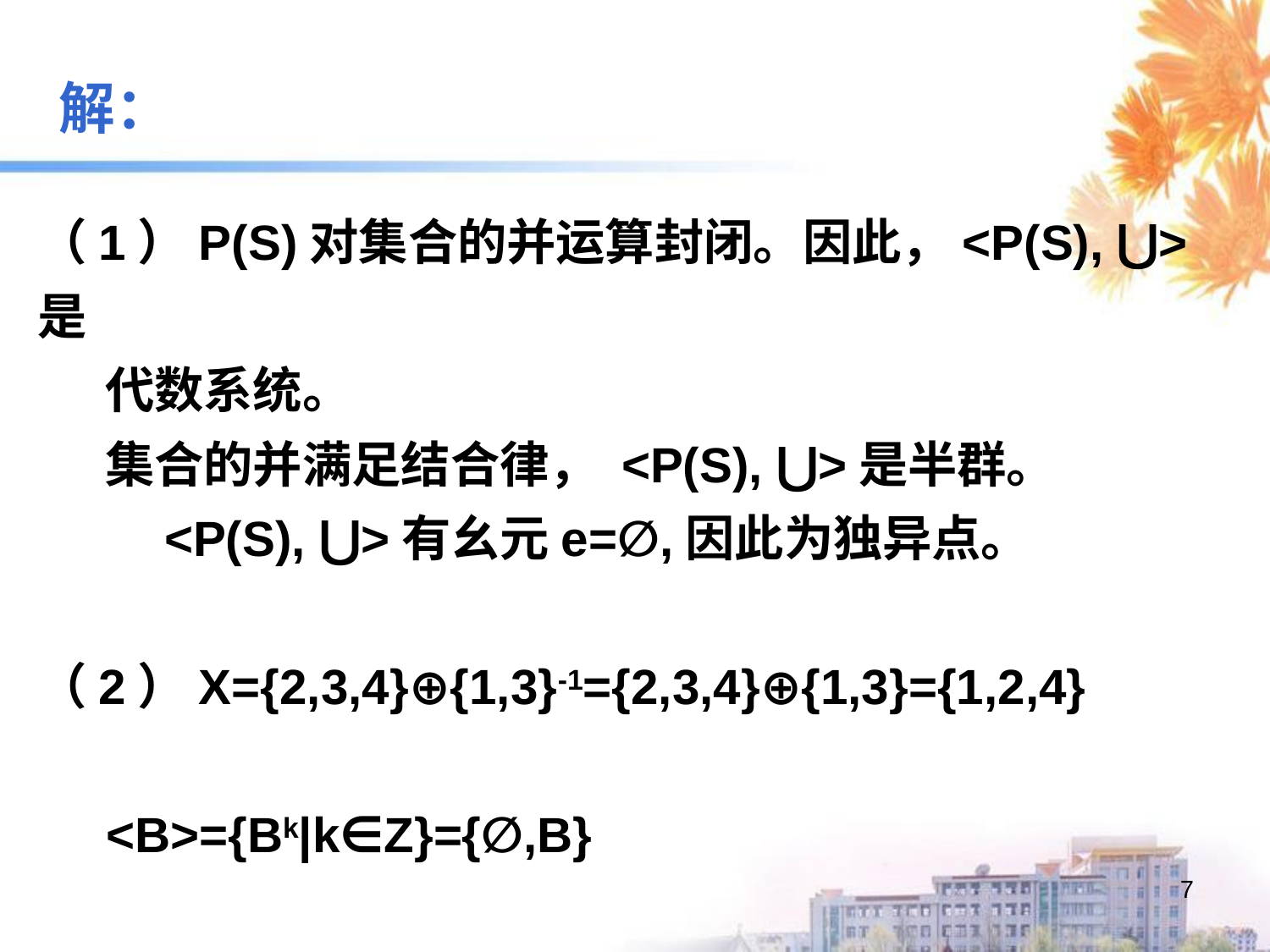

解：

（1）P(S)对集合的并运算封闭。因此，<P(S), ⋃>是
     代数系统。
     集合的并满足结合律， <P(S), ⋃>是半群。
     	<P(S), ⋃>有幺元e=∅,因此为独异点。

（2）X={2,3,4}⊕{1,3}-1={2,3,4}⊕{1,3}={1,2,4}
     <B>={Bk|k∈Z}={∅,B}

7